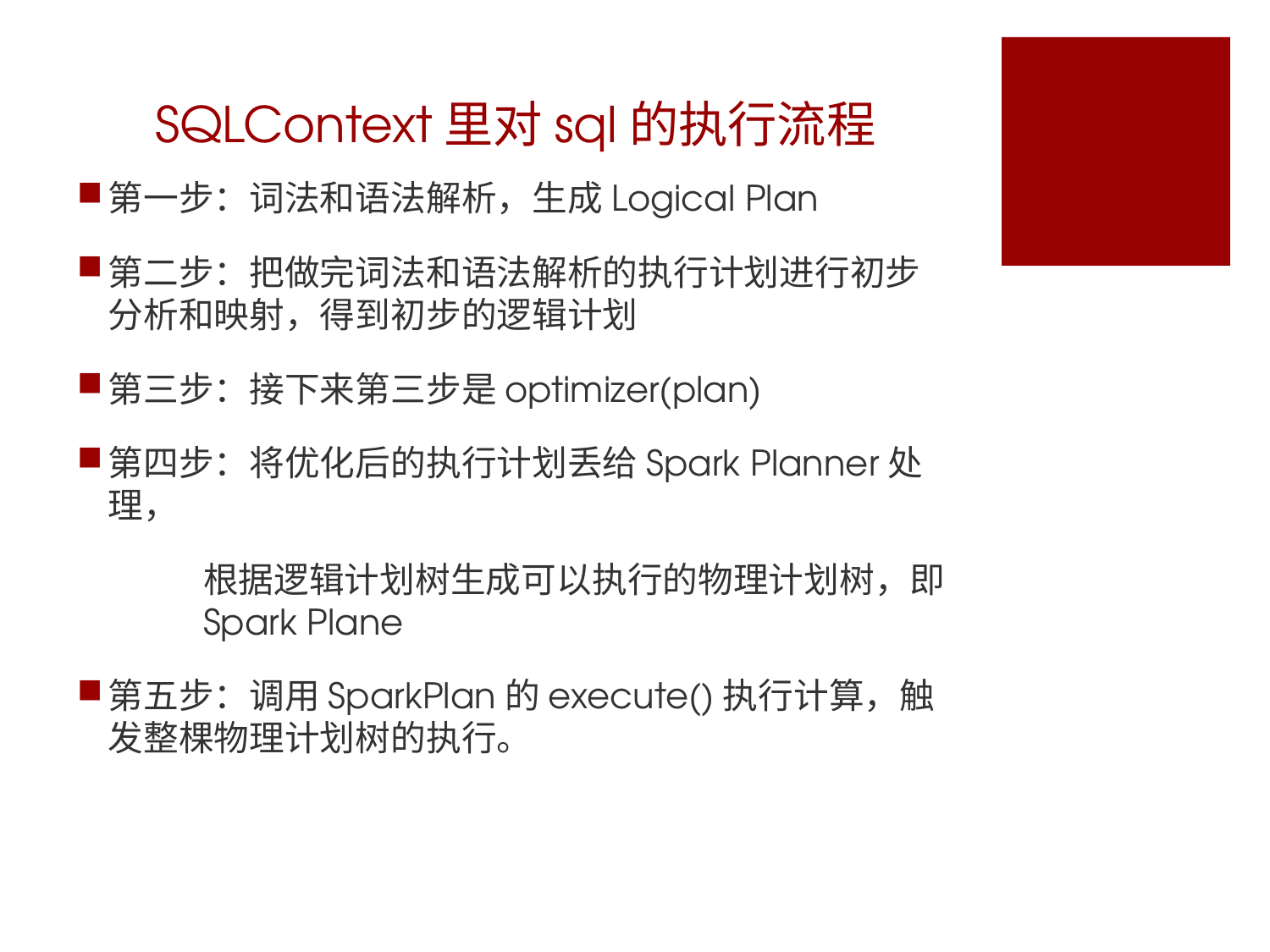

# SQLContext里对sql的执行流程
第一步：词法和语法解析，生成Logical Plan
第二步：把做完词法和语法解析的执行计划进行初步分析和映射，得到初步的逻辑计划
第三步：接下来第三步是optimizer(plan)
第四步：将优化后的执行计划丢给Spark Planner处理，
	根据逻辑计划树生成可以执行的物理计划树，即      	Spark Plane
第五步：调用SparkPlan的execute()执行计算，触发整棵物理计划树的执行。